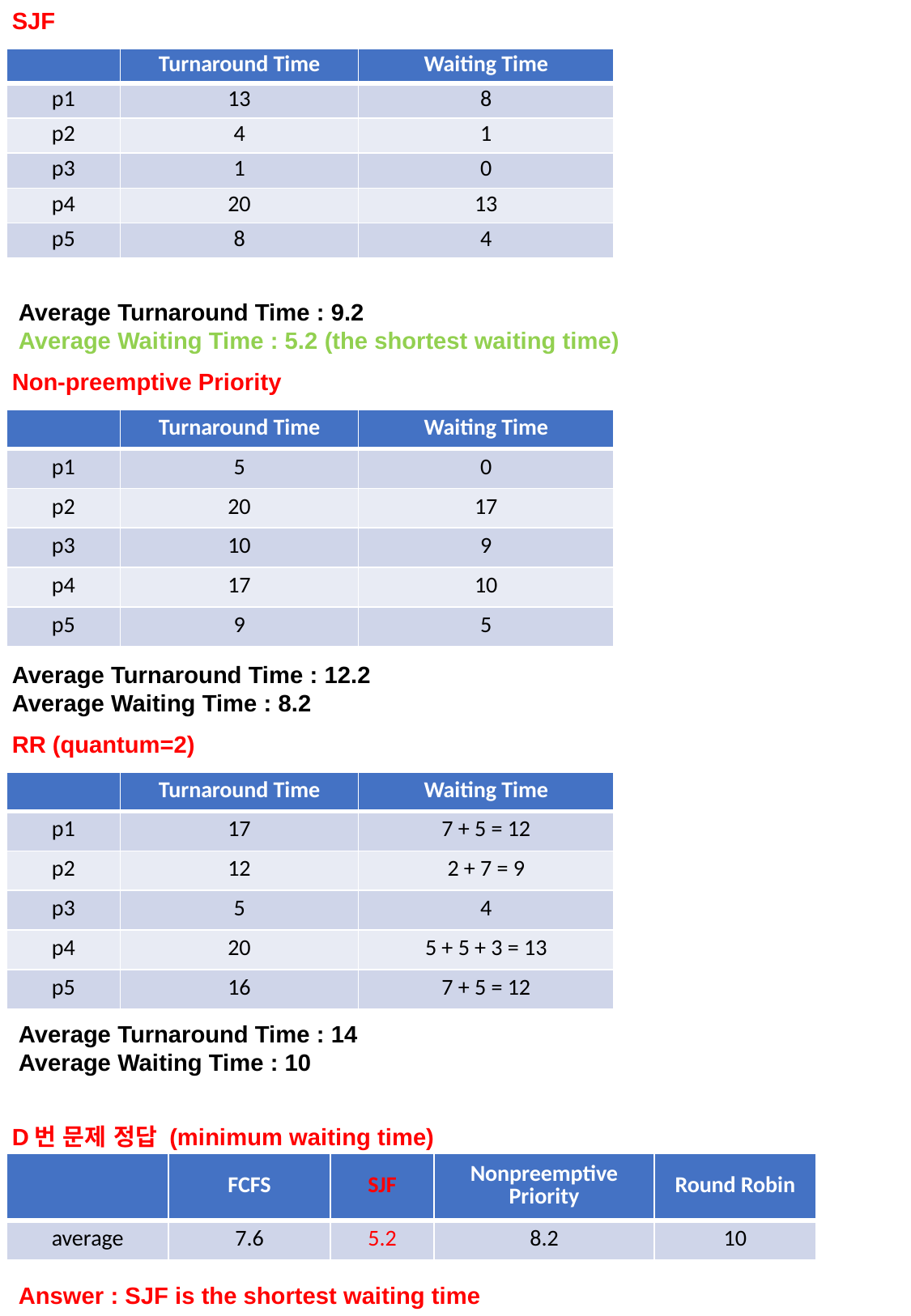

SJF
|  | Turnaround Time | Waiting Time |
| --- | --- | --- |
| p1 | 13 | 8 |
| p2 | 4 | 1 |
| p3 | 1 | 0 |
| p4 | 20 | 13 |
| p5 | 8 | 4 |
Average Turnaround Time : 9.2
Average Waiting Time : 5.2 (the shortest waiting time)
Non-preemptive Priority
|  | Turnaround Time | Waiting Time |
| --- | --- | --- |
| p1 | 5 | 0 |
| p2 | 20 | 17 |
| p3 | 10 | 9 |
| p4 | 17 | 10 |
| p5 | 9 | 5 |
Average Turnaround Time : 12.2
Average Waiting Time : 8.2
RR (quantum=2)
|  | Turnaround Time | Waiting Time |
| --- | --- | --- |
| p1 | 17 | 7 + 5 = 12 |
| p2 | 12 | 2 + 7 = 9 |
| p3 | 5 | 4 |
| p4 | 20 | 5 + 5 + 3 = 13 |
| p5 | 16 | 7 + 5 = 12 |
Average Turnaround Time : 14
Average Waiting Time : 10
D번 문제 정답 (minimum waiting time)
|  | FCFS | SJF | Nonpreemptive Priority | Round Robin |
| --- | --- | --- | --- | --- |
| average | 7.6 | 5.2 | 8.2 | 10 |
Answer : SJF is the shortest waiting time